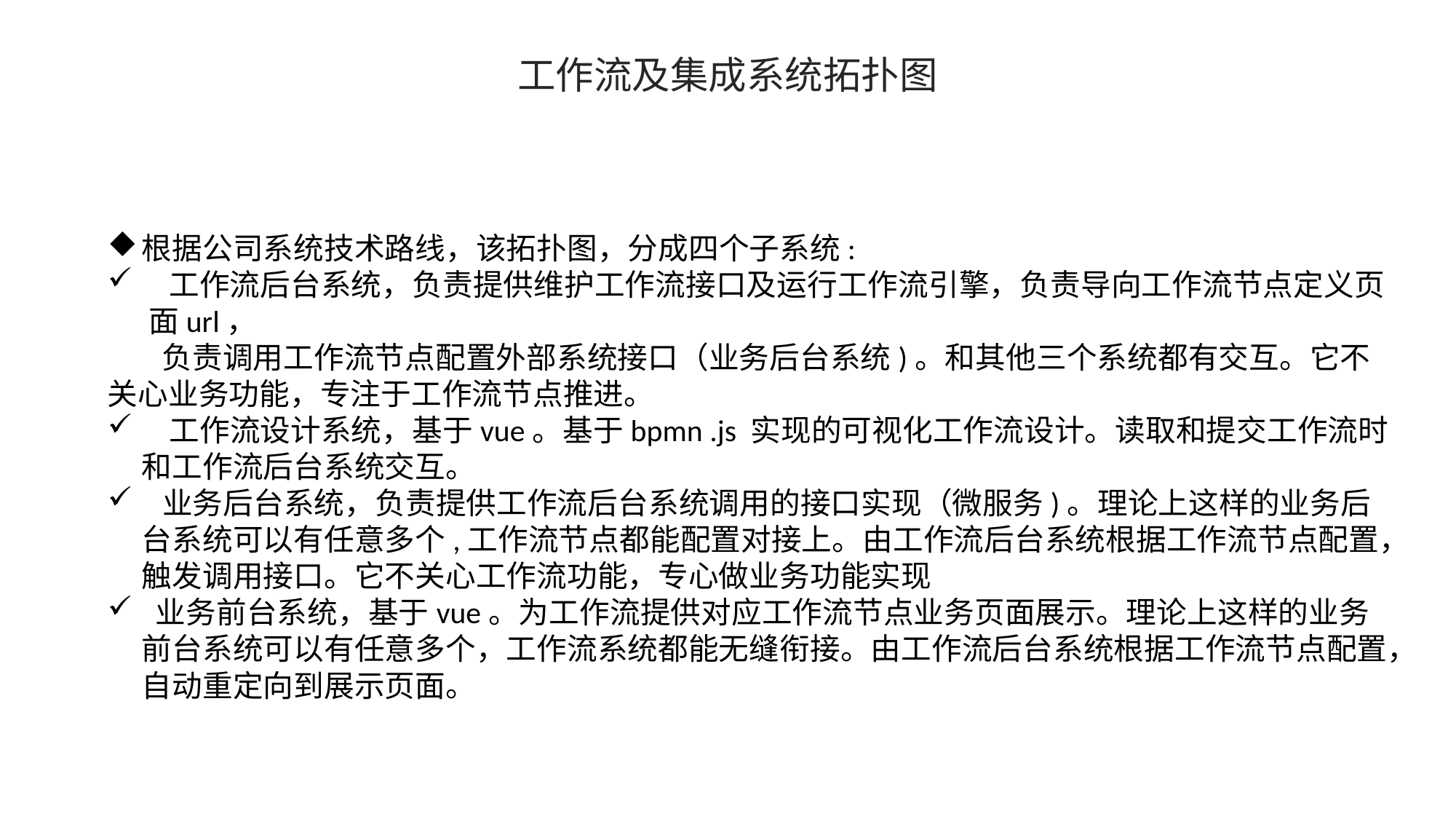

# 工作流及集成系统拓扑图
根据公司系统技术路线，该拓扑图，分成四个子系统:
  工作流后台系统，负责提供维护工作流接口及运行工作流引擎，负责导向工作流节点定义页面url，
       负责调用工作流节点配置外部系统接口（业务后台系统)。和其他三个系统都有交互。它不关心业务功能，专注于工作流节点推进。
   工作流设计系统，基于vue。基于bpmn .js 实现的可视化工作流设计。读取和提交工作流时和工作流后台系统交互。
  业务后台系统，负责提供工作流后台系统调用的接口实现（微服务)。理论上这样的业务后台系统可以有任意多个,工作流节点都能配置对接上。由工作流后台系统根据工作流节点配置，触发调用接口。它不关心工作流功能，专心做业务功能实现
 业务前台系统，基于vue。为工作流提供对应工作流节点业务页面展示。理论上这样的业务前台系统可以有任意多个，工作流系统都能无缝衔接。由工作流后台系统根据工作流节点配置，自动重定向到展示页面。